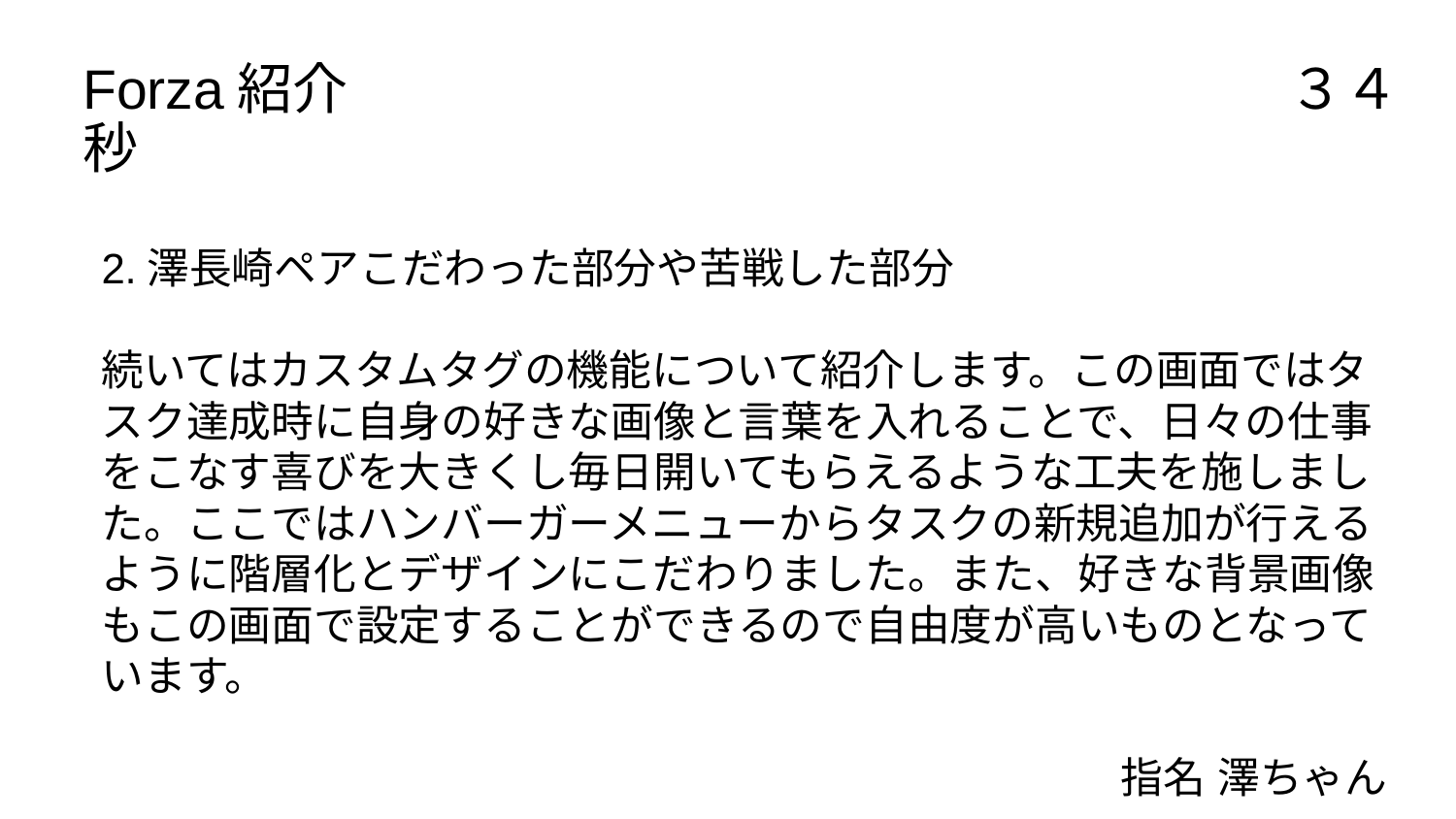

# Forza紹介　　　　　　　　　　　　　　　　　３４秒
2.澤長崎ペアこだわった部分や苦戦した部分

続いてはカスタムタグの機能について紹介します。この画面ではタスク達成時に自身の好きな画像と言葉を入れることで、日々の仕事をこなす喜びを大きくし毎日開いてもらえるような工夫を施しました。ここではハンバーガーメニューからタスクの新規追加が行えるように階層化とデザインにこだわりました。また、好きな背景画像もこの画面で設定することができるので自由度が高いものとなっています。

　　　　　　　　　　　　　　　　　　　　　　　　指名 澤ちゃん